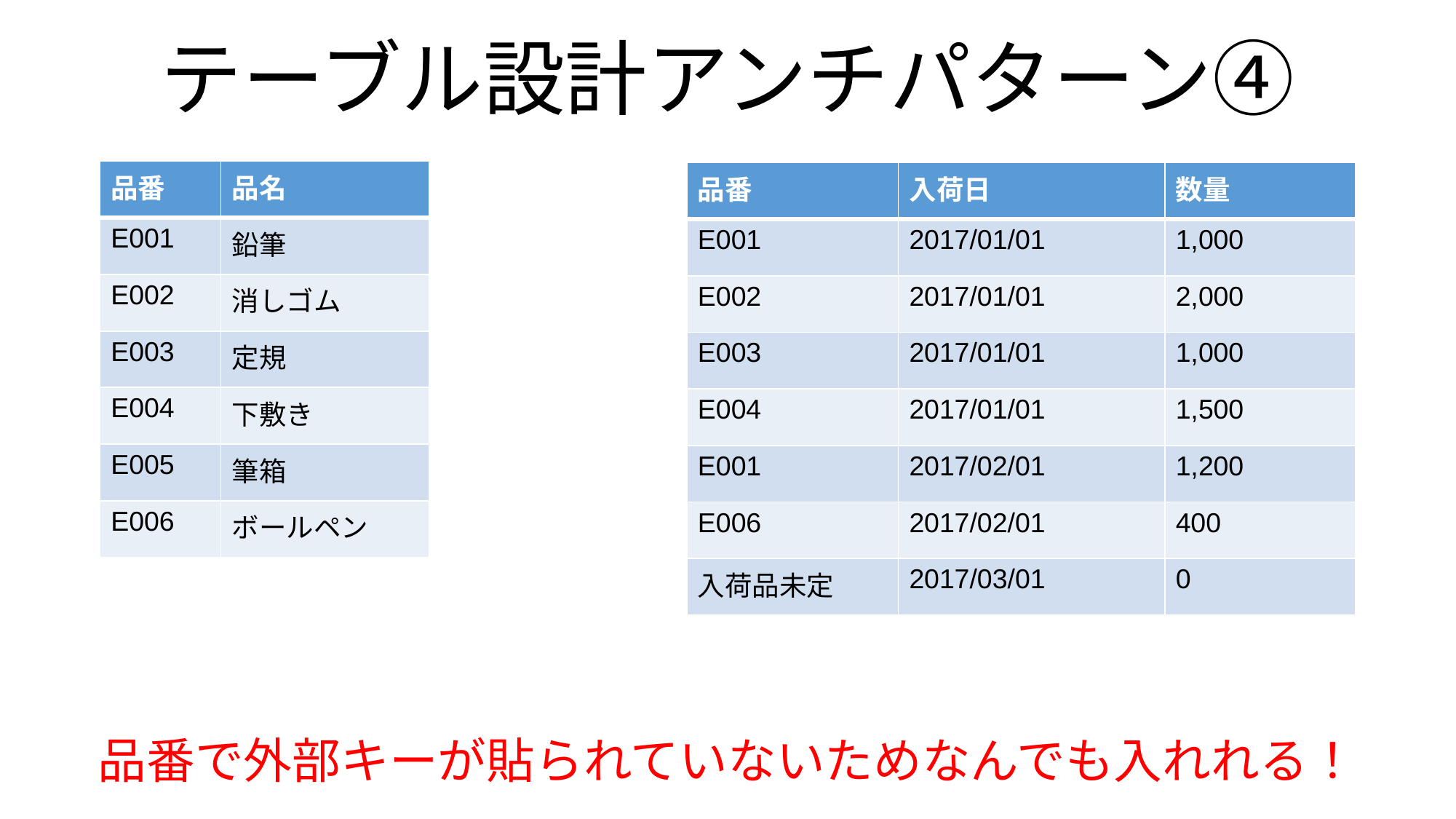

# テーブル設計アンチパターン④
| 品番 | 品名 |
| --- | --- |
| E001 | 鉛筆 |
| E002 | 消しゴム |
| E003 | 定規 |
| E004 | 下敷き |
| E005 | 筆箱 |
| E006 | ボールペン |
| 品番 | 入荷日 | 数量 |
| --- | --- | --- |
| E001 | 2017/01/01 | 1,000 |
| E002 | 2017/01/01 | 2,000 |
| E003 | 2017/01/01 | 1,000 |
| E004 | 2017/01/01 | 1,500 |
| E001 | 2017/02/01 | 1,200 |
| E006 | 2017/02/01 | 400 |
| 入荷品未定 | 2017/03/01 | 0 |
品番で外部キーが貼られていないためなんでも入れれる！